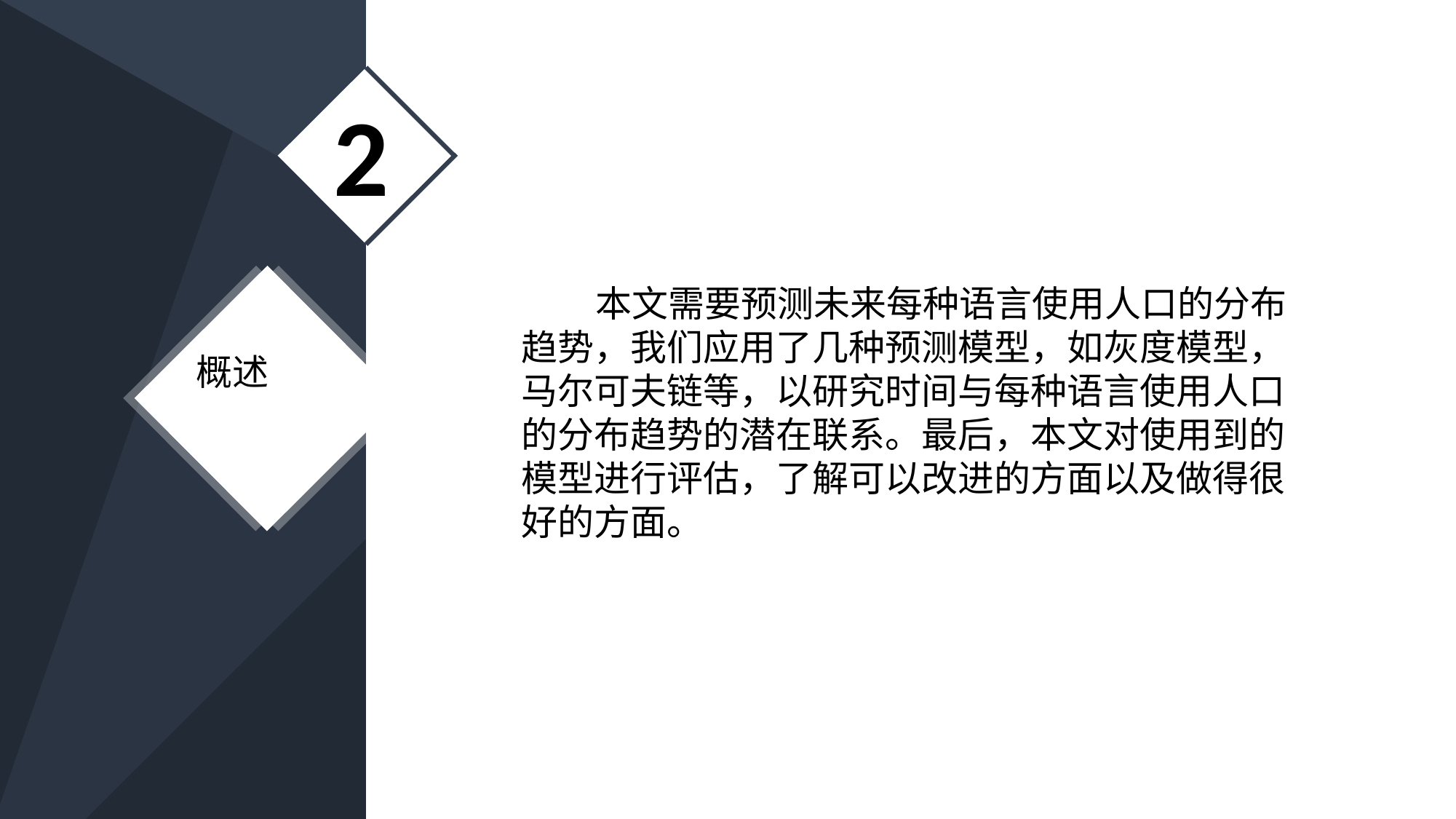

本文需要预测未来每种语言使用人口的分布趋势，我们应用了几种预测模型，如灰
度模型，马尔可夫链等，以研究时间与每种语言使用人口的分布趋势的潜在联系。
最后，本文对使用到的模进行评估，了解可以改进的方面以及做得很好的方面就分都

2
        本文需要预测未来每种语言使用人口的分布趋势，我们应用了几种预测模型，如灰度模型，马尔可夫链等，以研究时间与每种语言使用人口的分布趋势的潜在联系。最后，本文对使用到的模型进行评估，了解可以改进的方面以及做得很好的方面。

概述